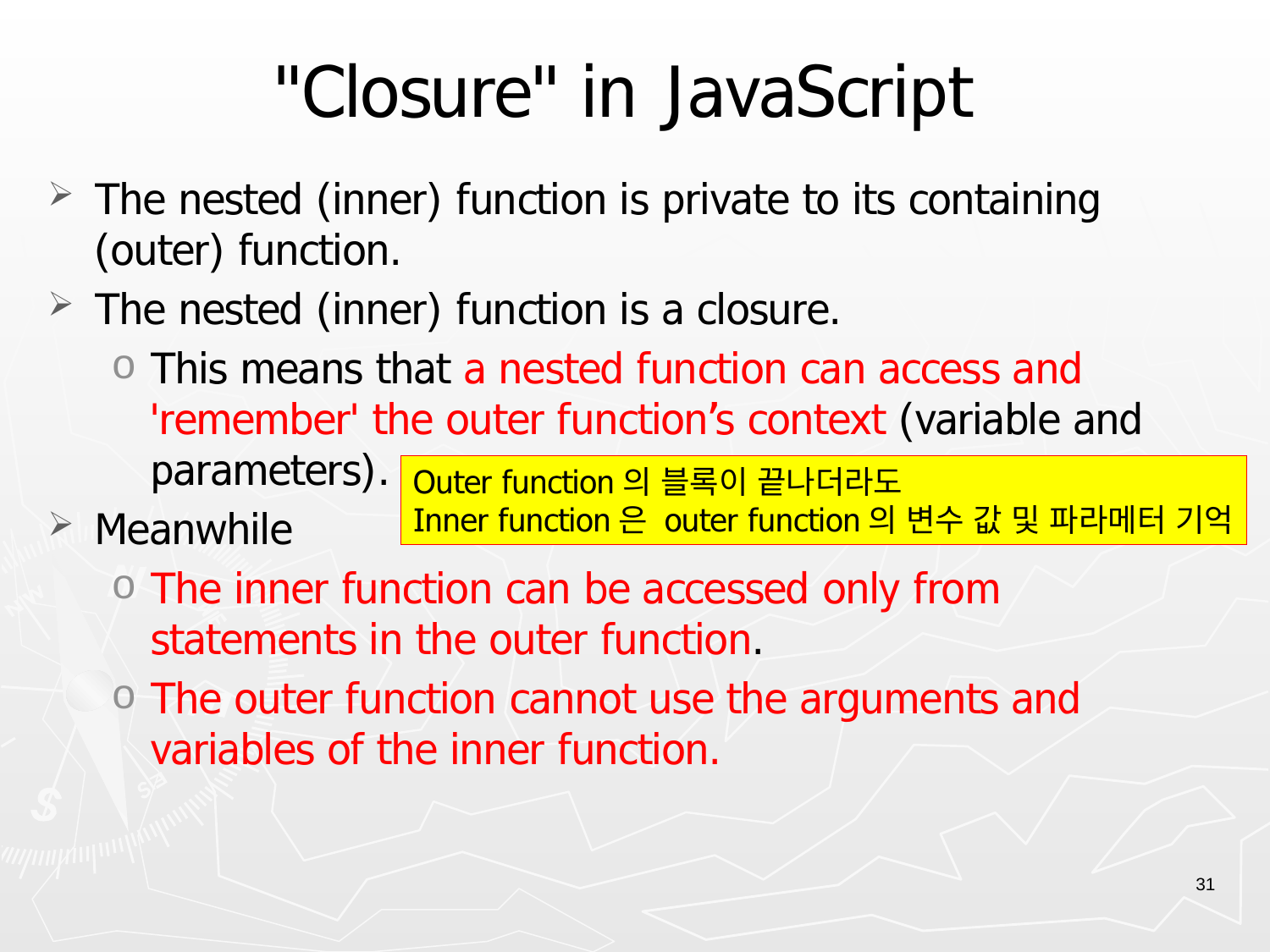

# "Closure" in JavaScript
The nested (inner) function is private to its containing (outer) function.
The nested (inner) function is a closure.
This means that a nested function can access and 'remember' the outer function’s context (variable and parameters).
Meanwhile
The inner function can be accessed only from statements in the outer function.
The outer function cannot use the arguments and variables of the inner function.

Outer function의 블록이 끝나더라도
Inner function은 outer function의 변수 값 및 파라메터 기억
31